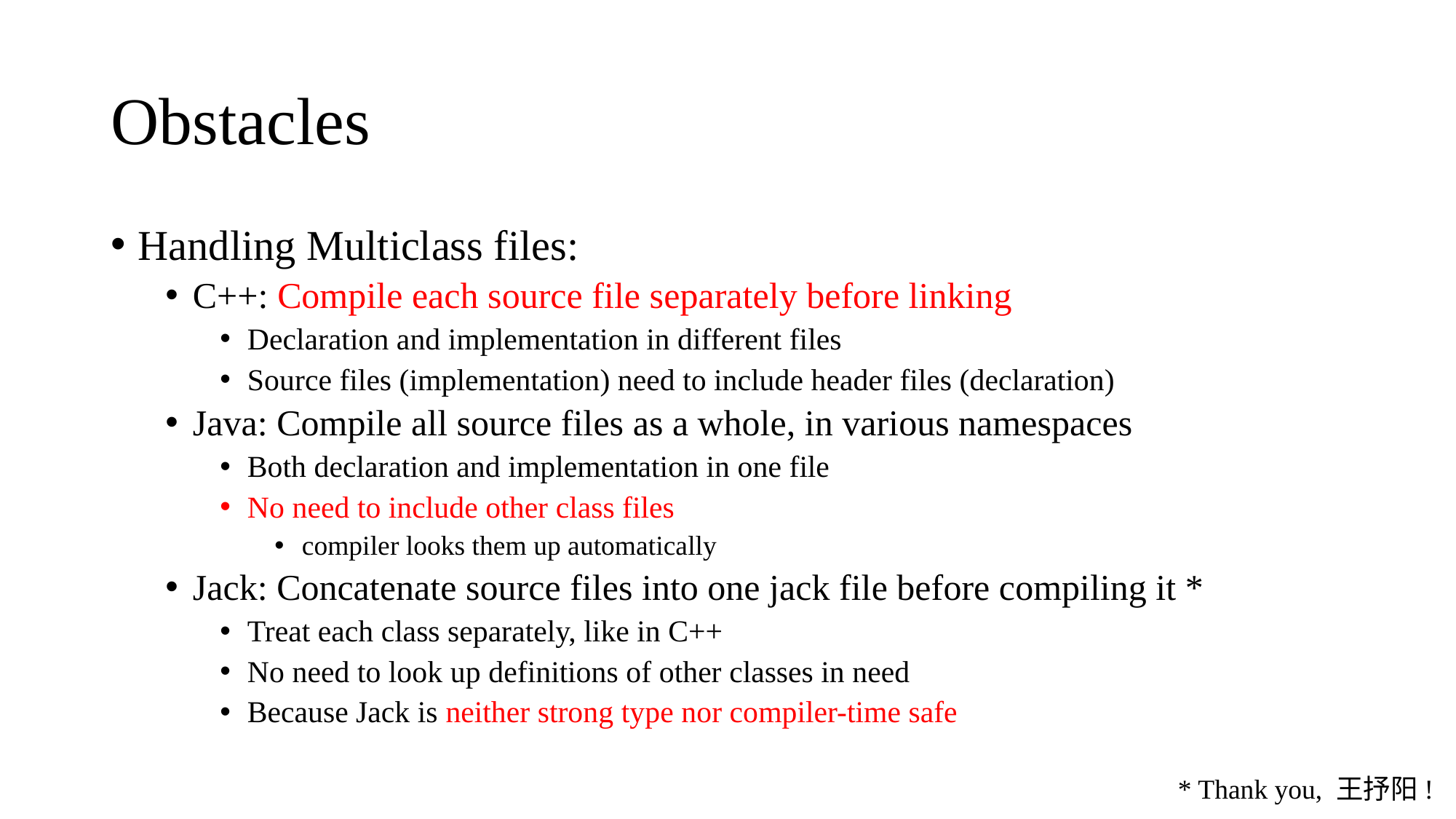

# Obstacles
Handling Multiclass files:
C++: Compile each source file separately before linking
Declaration and implementation in different files
Source files (implementation) need to include header files (declaration)
Java: Compile all source files as a whole, in various namespaces
Both declaration and implementation in one file
No need to include other class files
compiler looks them up automatically
Jack: Concatenate source files into one jack file before compiling it *
Treat each class separately, like in C++
No need to look up definitions of other classes in need
Because Jack is neither strong type nor compiler-time safe

* Thank you, 王抒阳!